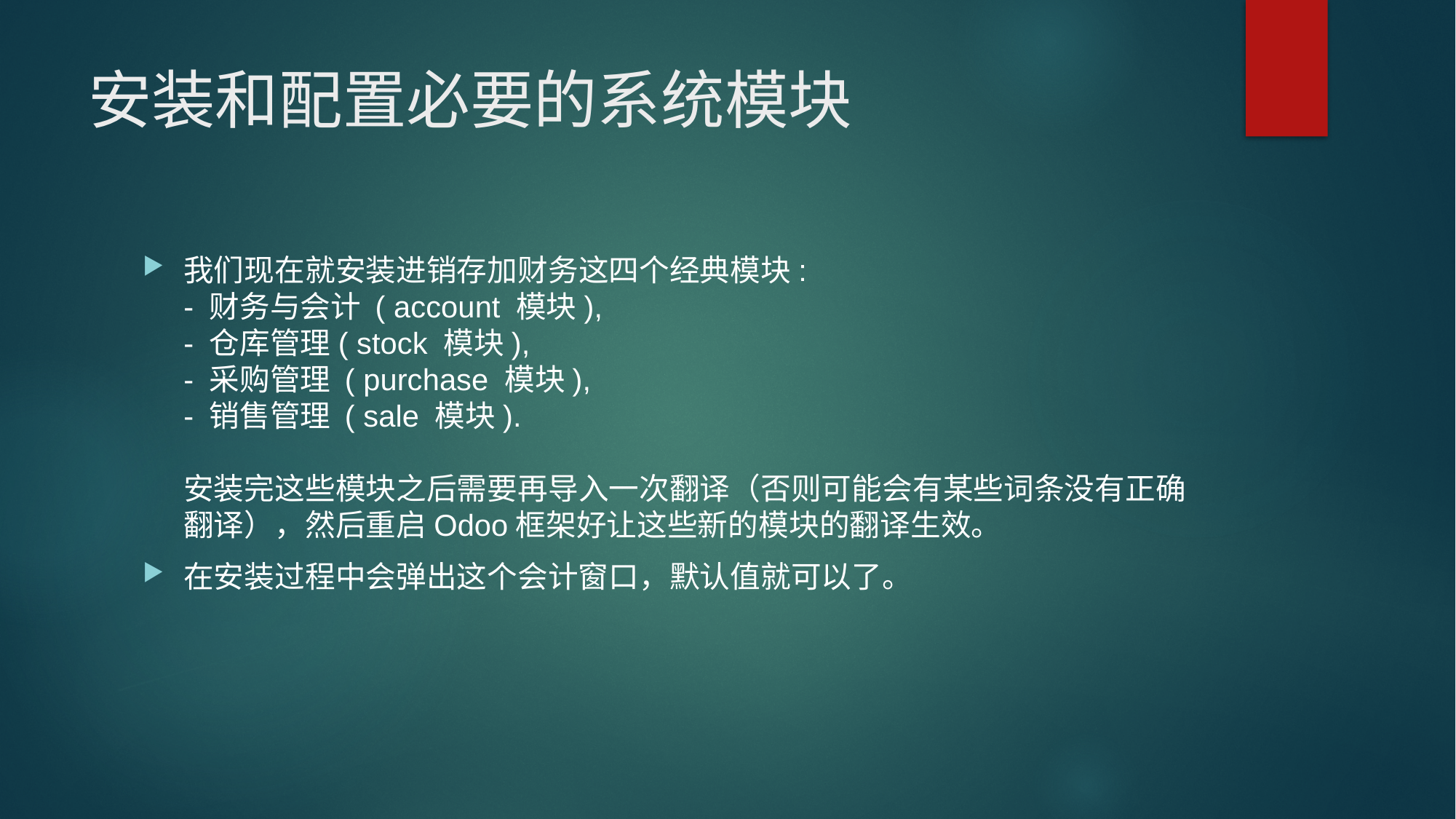

# 安装和配置必要的系统模块
我们现在就安装进销存加财务这四个经典模块:
- 财务与会计 ( account 模块),
- 仓库管理( stock 模块),
- 采购管理 ( purchase 模块),
- 销售管理 ( sale 模块).
安装完这些模块之后需要再导入一次翻译（否则可能会有某些词条没有正确翻译），然后重启Odoo框架好让这些新的模块的翻译生效。
在安装过程中会弹出这个会计窗口，默认值就可以了。